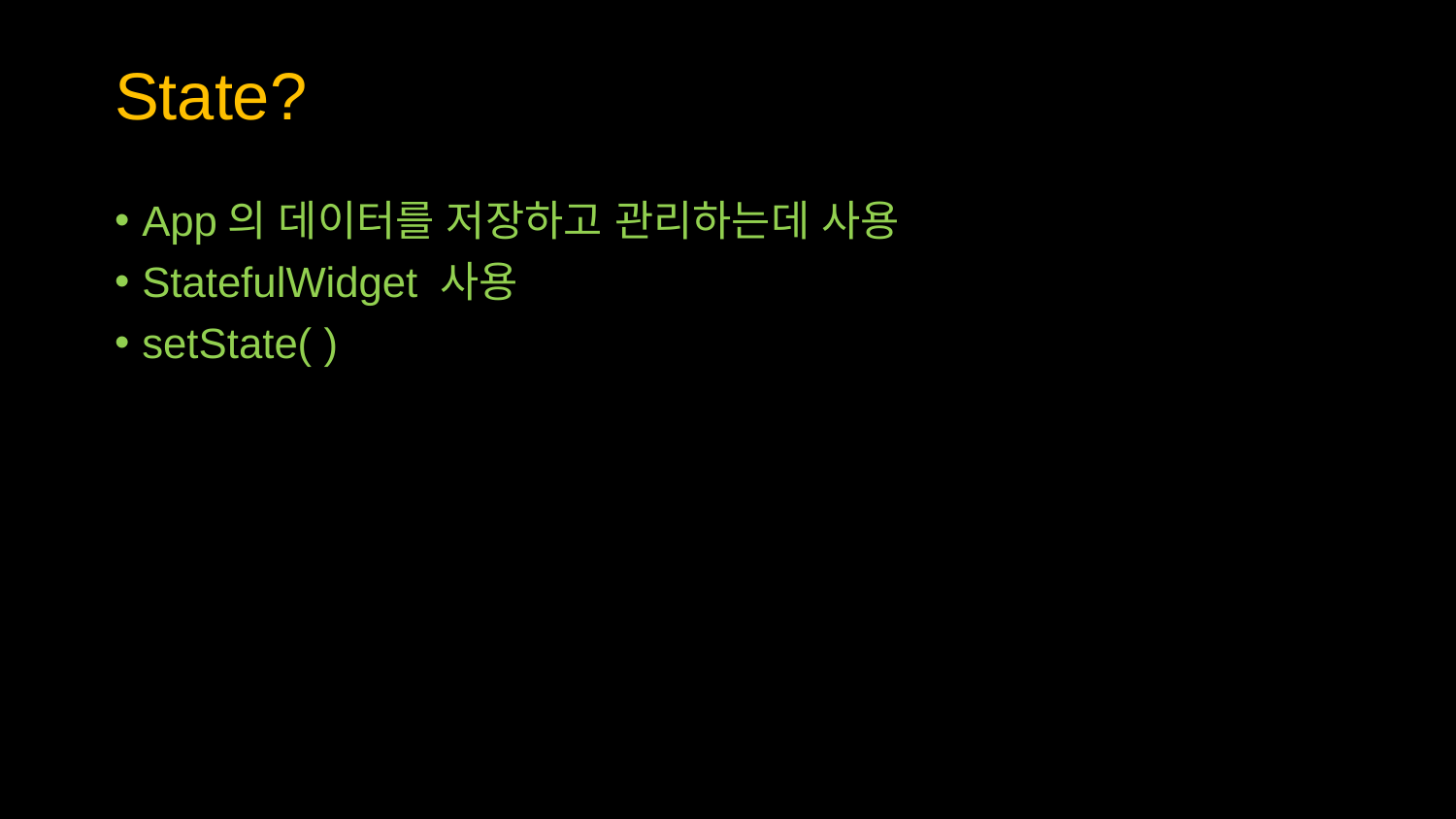

# State?
App의 데이터를 저장하고 관리하는데 사용
StatefulWidget 사용
setState( )